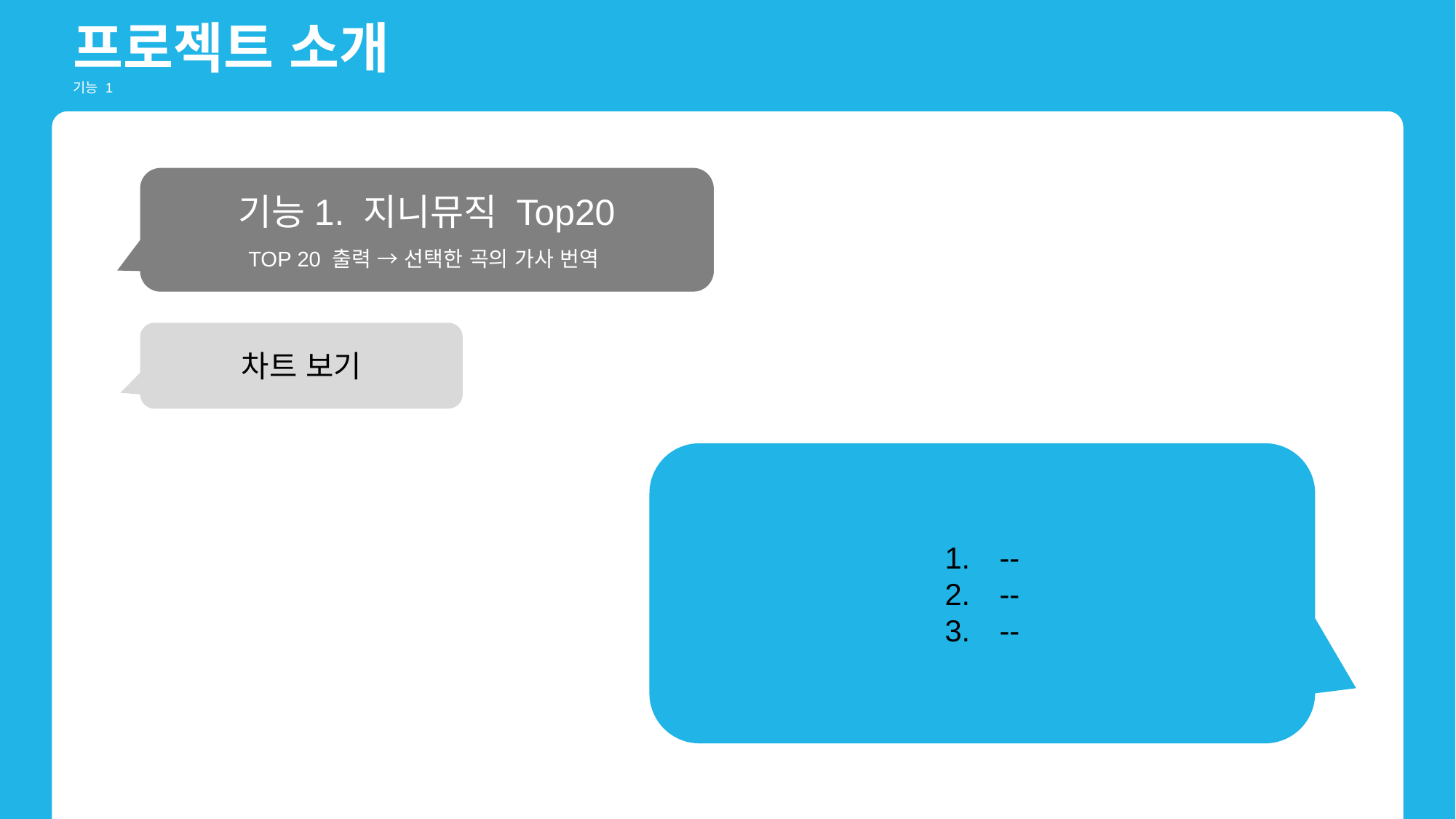

프로젝트 소개
기능 1
기능1. 지니뮤직 Top20
TOP 20 출력 → 선택한 곡의 가사 번역
차트 보기
--
--
--